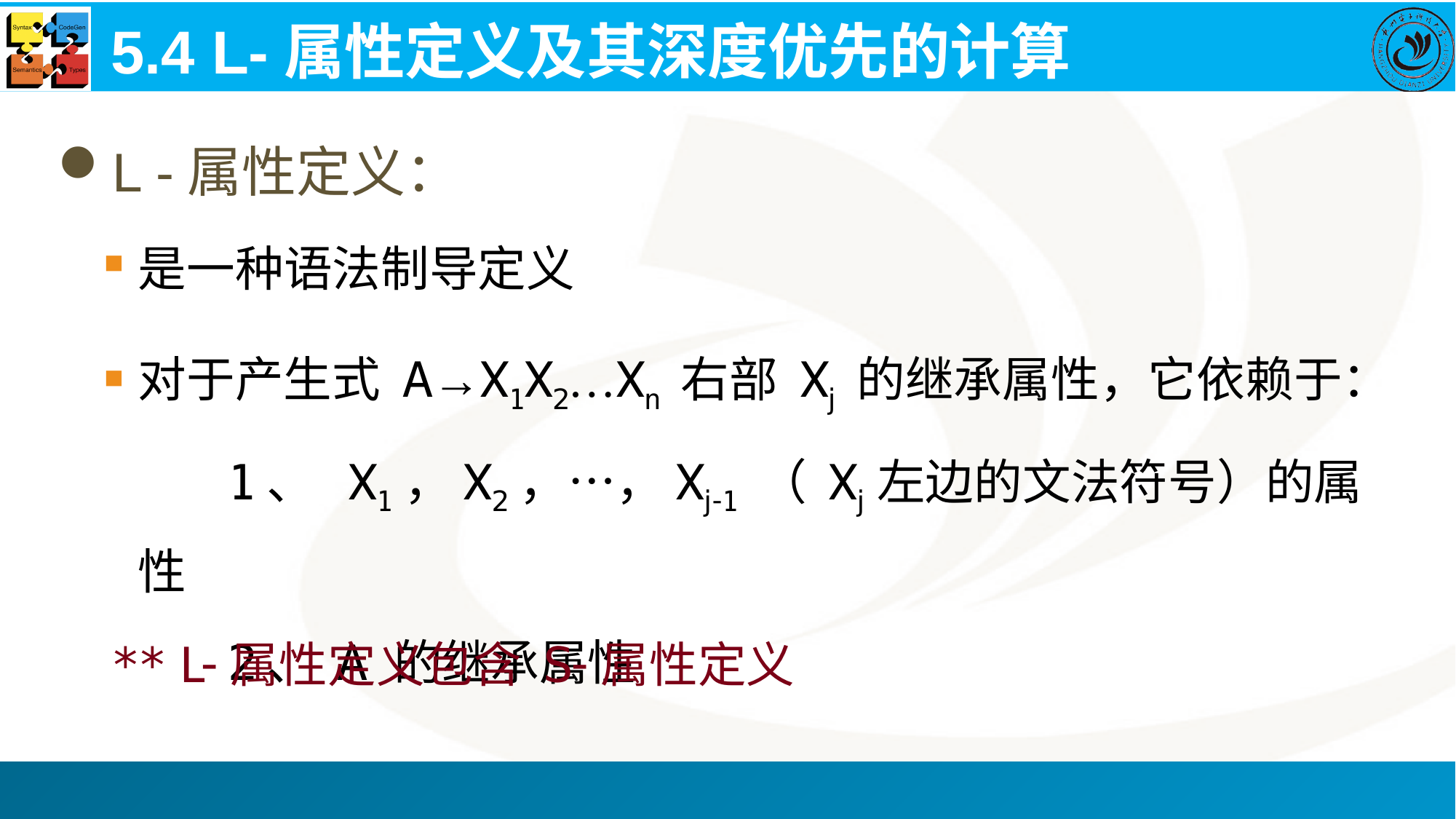

# 5.4 L-属性定义及其深度优先的计算
L -属性定义：
是一种语法制导定义
对于产生式 A→X1X2…Xn 右部 Xj 的继承属性，它依赖于：
	      1、  X1，X2，…，Xj-1 （ Xj左边的文法符号）的属性
	      2、 A 的继承属性
** L-属性定义包含 S-属性定义
38